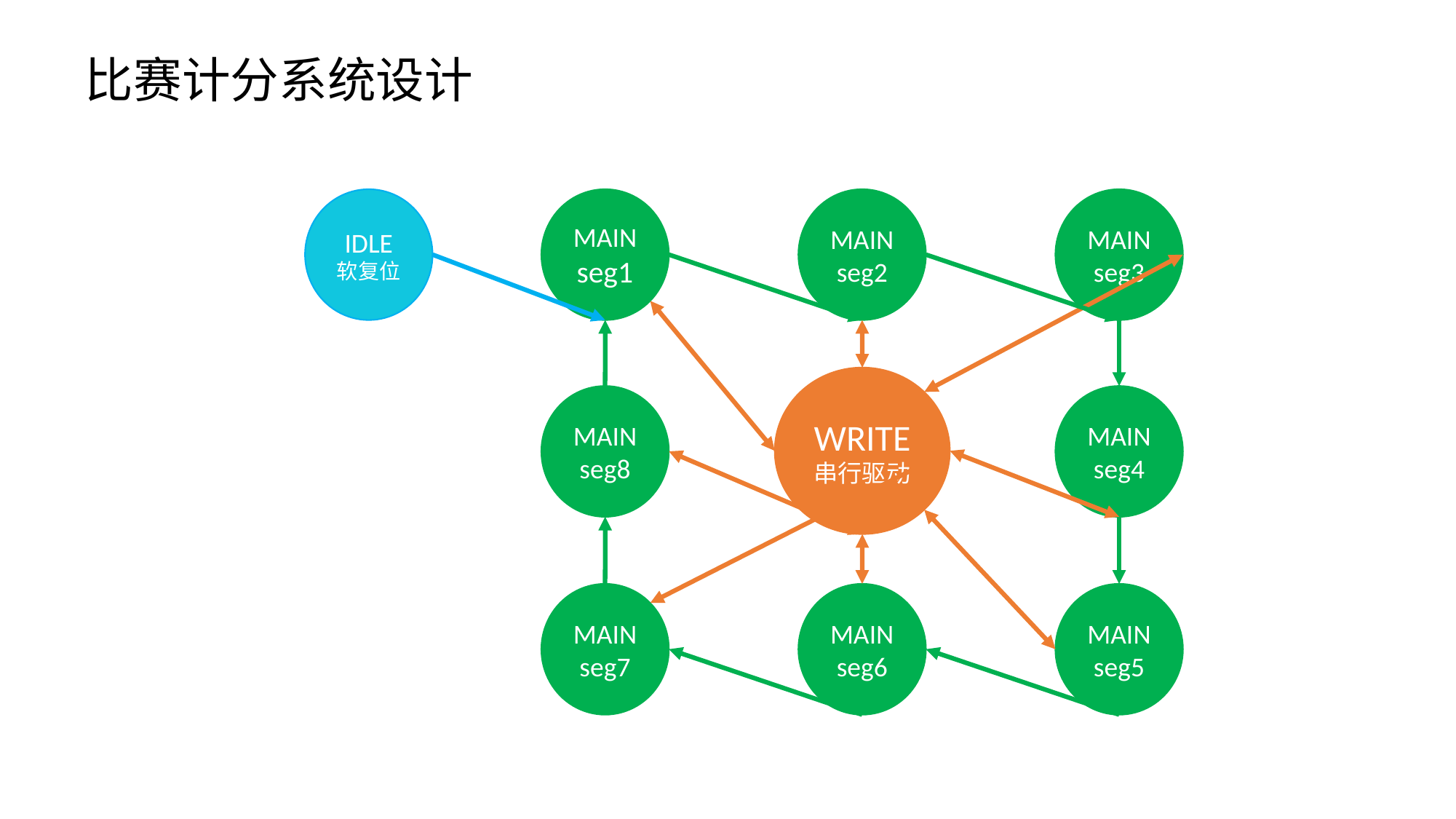

比赛计分系统设计
IDLE
软复位
MAIN
seg3
MAIN
seg1
MAIN
seg2
WRITE
串行驱动
MAIN
seg4
MAIN
seg8
MAIN
seg5
MAIN
seg7
MAIN
seg6